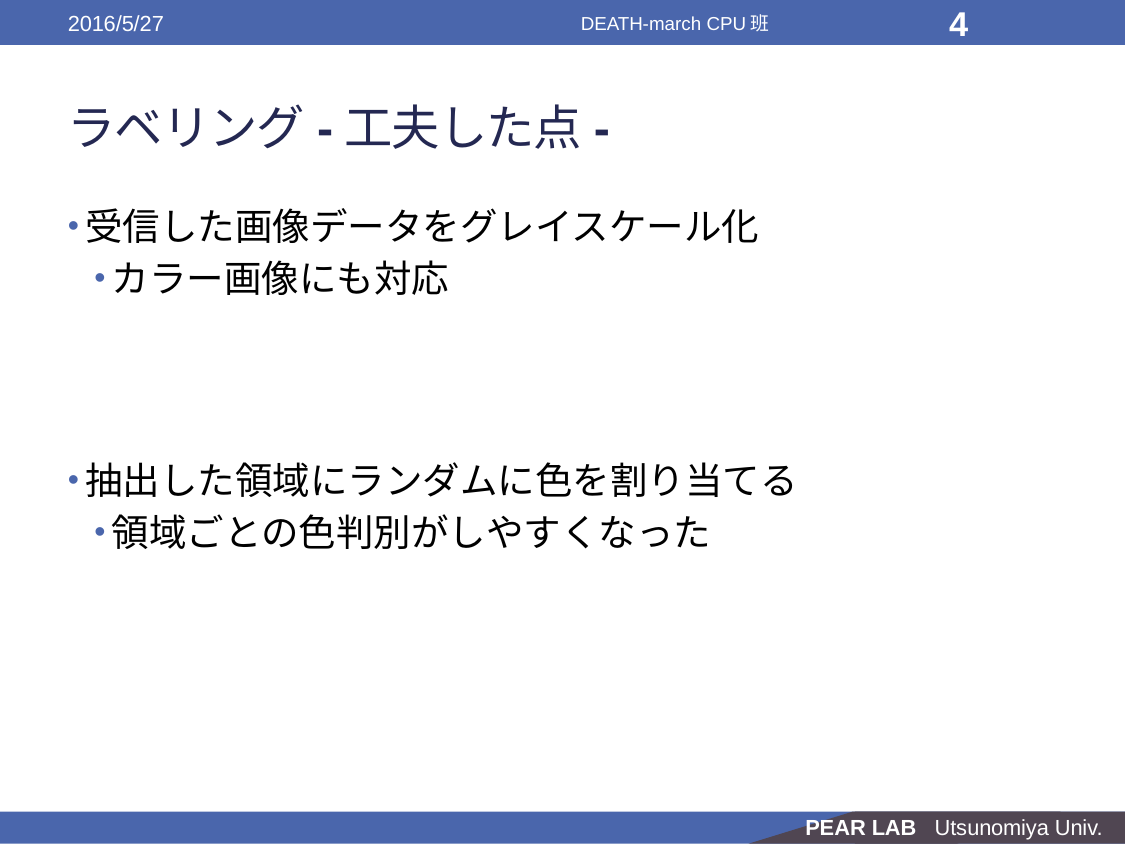

2016/5/27
DEATH-march CPU班
4
# ラベリング-工夫した点-
受信した画像データをグレイスケール化
カラー画像にも対応

抽出した領域にランダムに色を割り当てる
領域ごとの色判別がしやすくなった